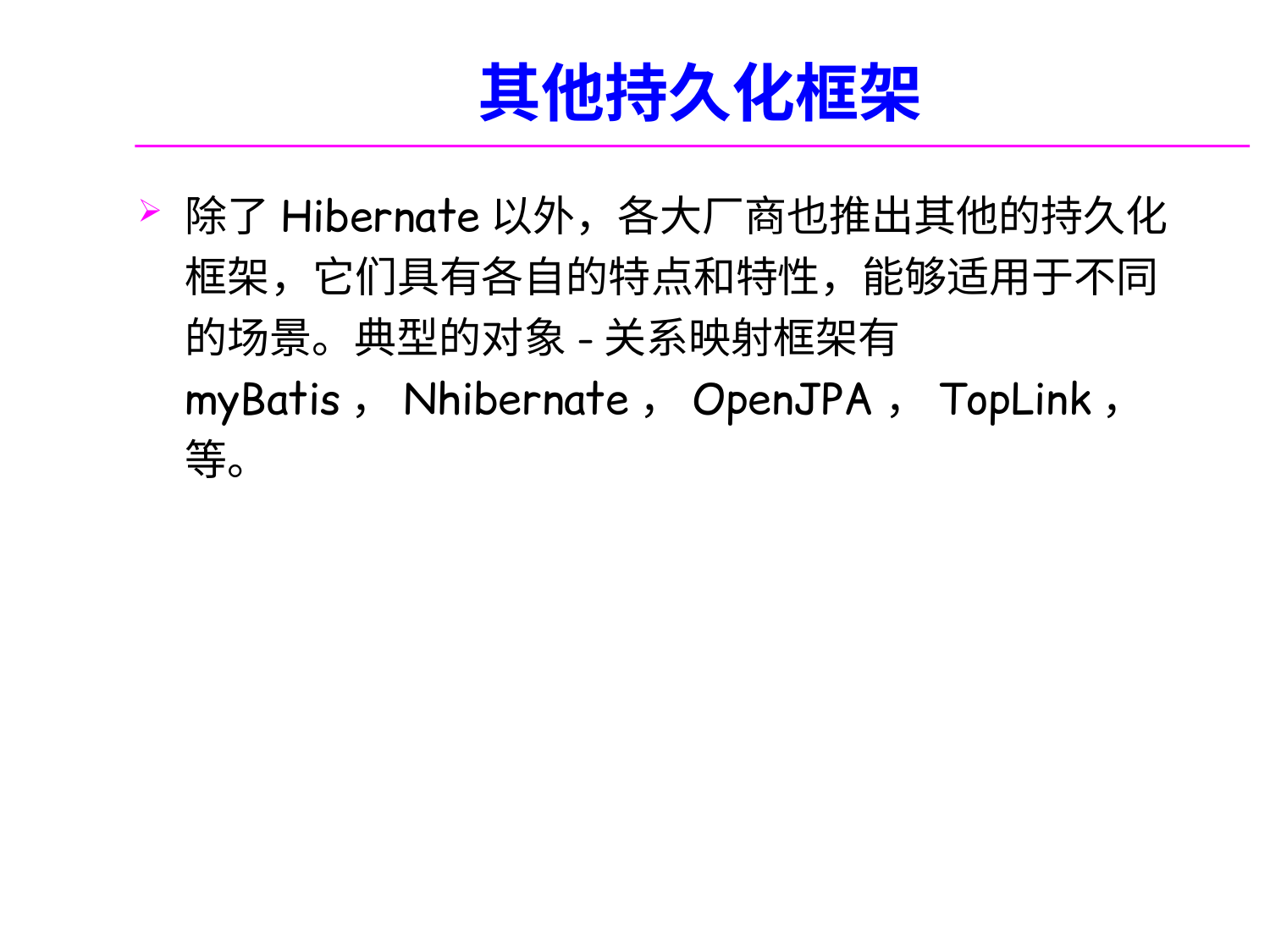

# 其他持久化框架
除了Hibernate以外，各大厂商也推出其他的持久化框架，它们具有各自的特点和特性，能够适用于不同的场景。典型的对象-关系映射框架有myBatis，Nhibernate，OpenJPA，TopLink，等。
86